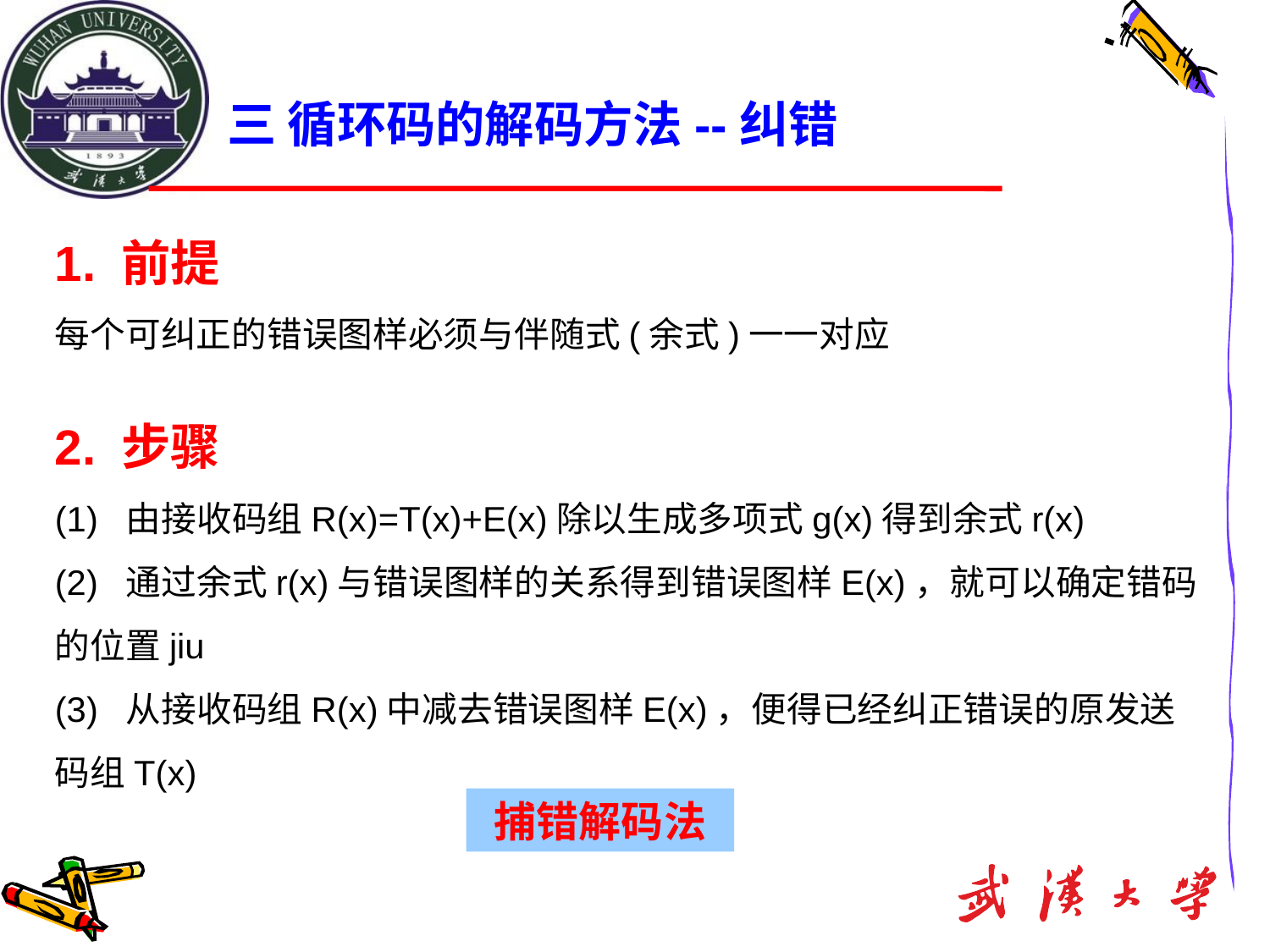

三 循环码的解码方法--纠错
1. 前提
每个可纠正的错误图样必须与伴随式(余式)一一对应

2. 步骤
(1)  由接收码组R(x)=T(x)+E(x)除以生成多项式g(x)得到余式r(x)
(2)  通过余式r(x)与错误图样的关系得到错误图样E(x)，就可以确定错码的位置jiu
(3)  从接收码组R(x)中减去错误图样E(x)，便得已经纠正错误的原发送码组T(x)
捕错解码法